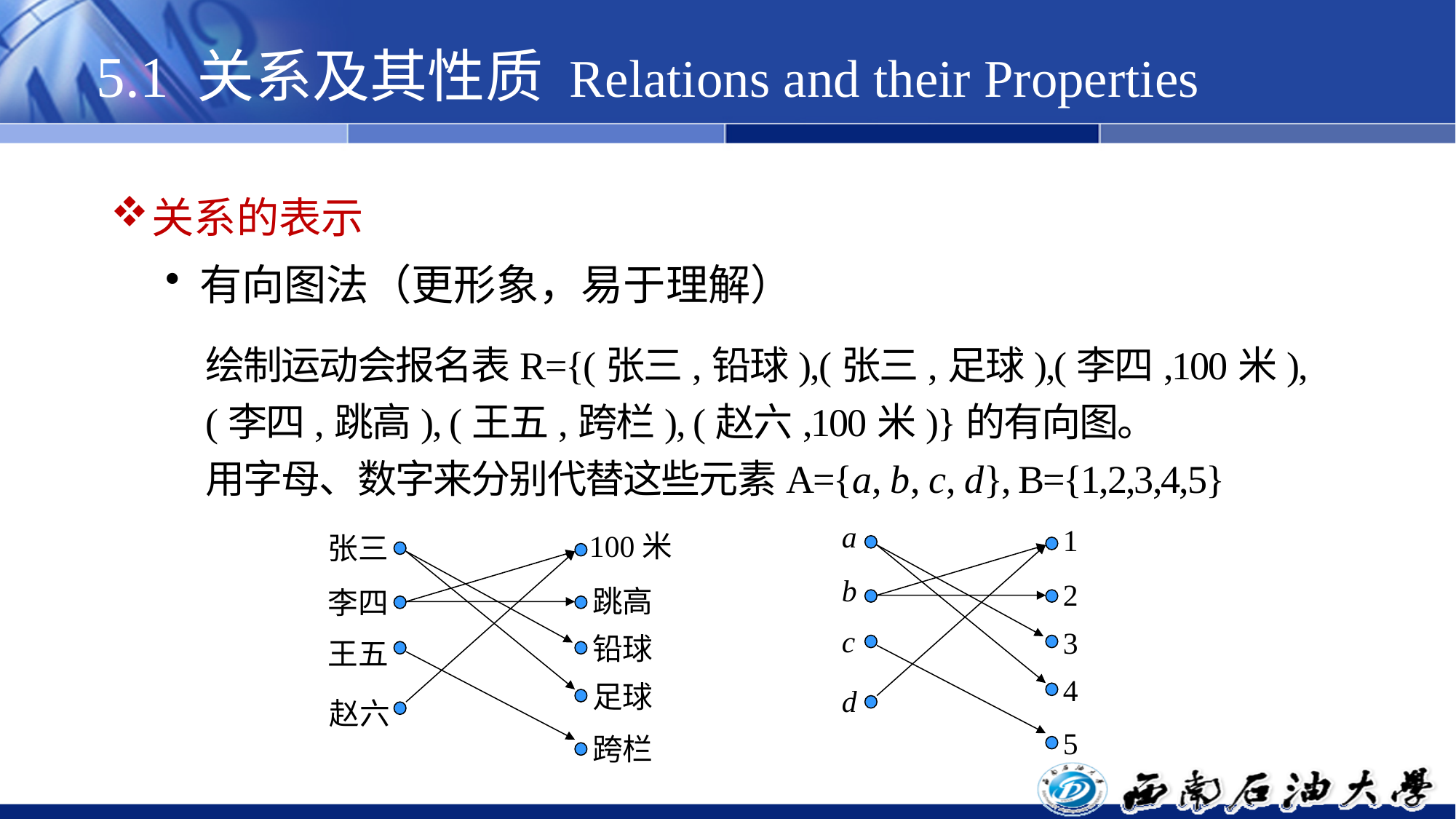

# 5.1 关系及其性质 Relations and their Properties
关系的表示
有向图法（更形象，易于理解）

绘制运动会报名表R={(张三,铅球),(张三,足球),(李四,100米), (李四,跳高), (王五,跨栏), (赵六,100米)}的有向图。
用字母、数字来分别代替这些元素A={a, b, c, d}, B={1,2,3,4,5}
a
1

b
2

c
3

4
d

5

100米
张三

跳高
李四

铅球
王五

足球
赵六

跨栏